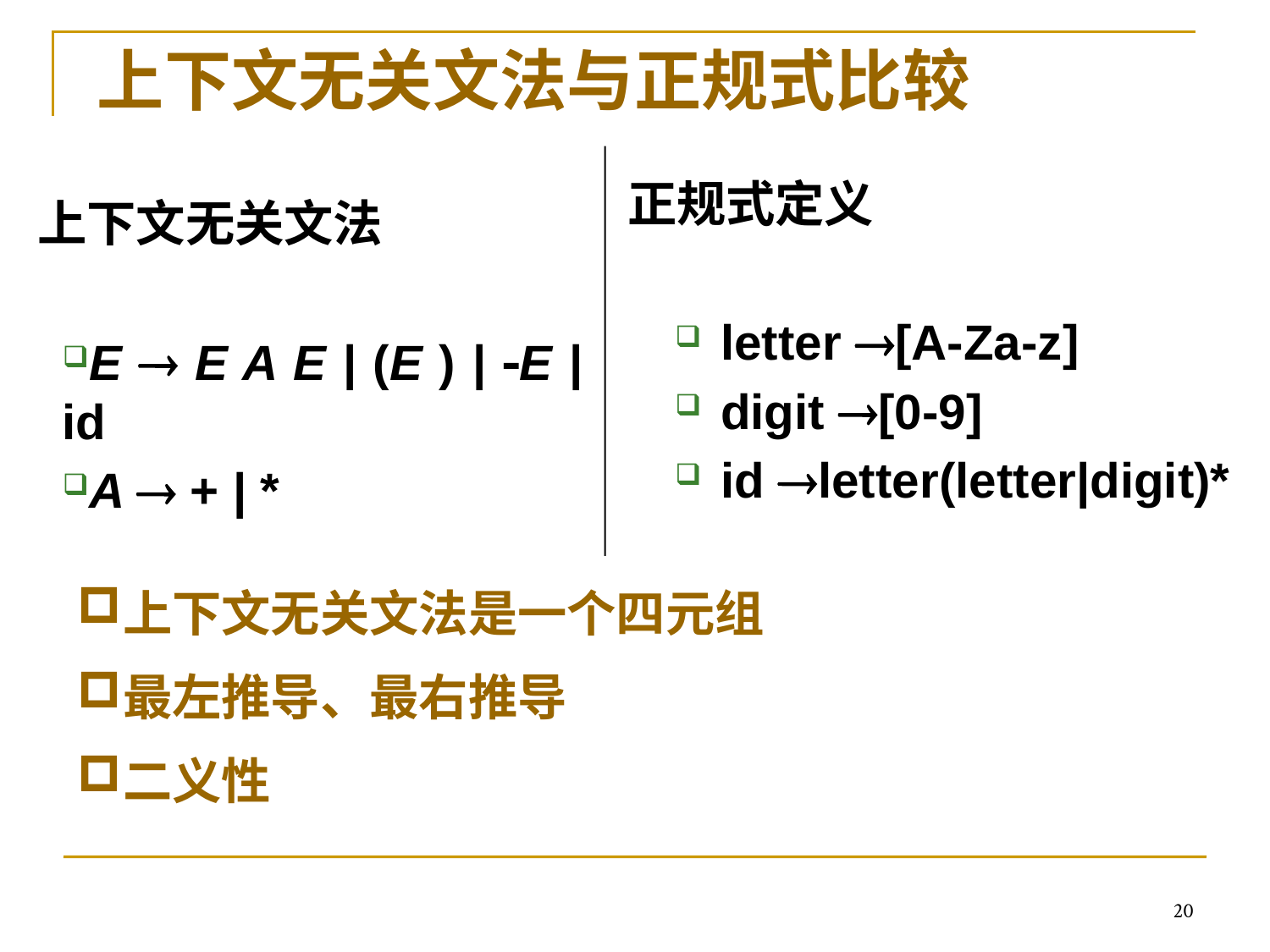

# 上下文无关文法与正规式比较

正规式定义

letter →[A-Za-z]
digit →[0-9]
id →letter(letter|digit)*
上下文无关文法

E → E A E | (E ) | −E | id
A → + | *

上下文无关文法是一个四元组
最左推导、最右推导
二义性
20